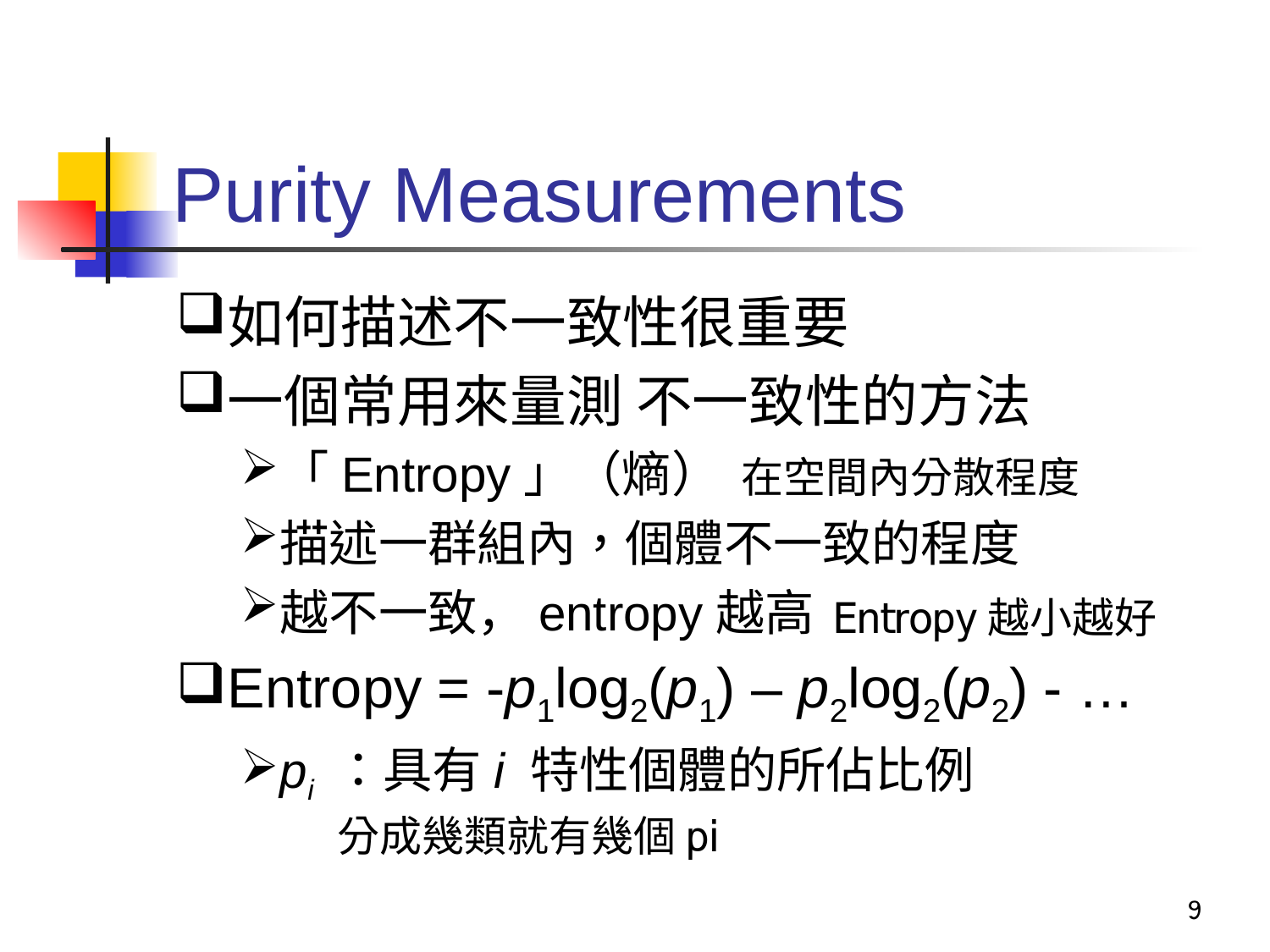

# Purity Measurements
如何描述不一致性很重要
一個常用來量測 不一致性的方法
「Entropy」（熵）
描述一群組內，個體不一致的程度
越不一致，entropy越高
Entropy = -p1log2(p1) – p2log2(p2) - …
pi ：具有i 特性個體的所佔比例

在空間內分散程度
Entropy越小越好
分成幾類就有幾個pi
9